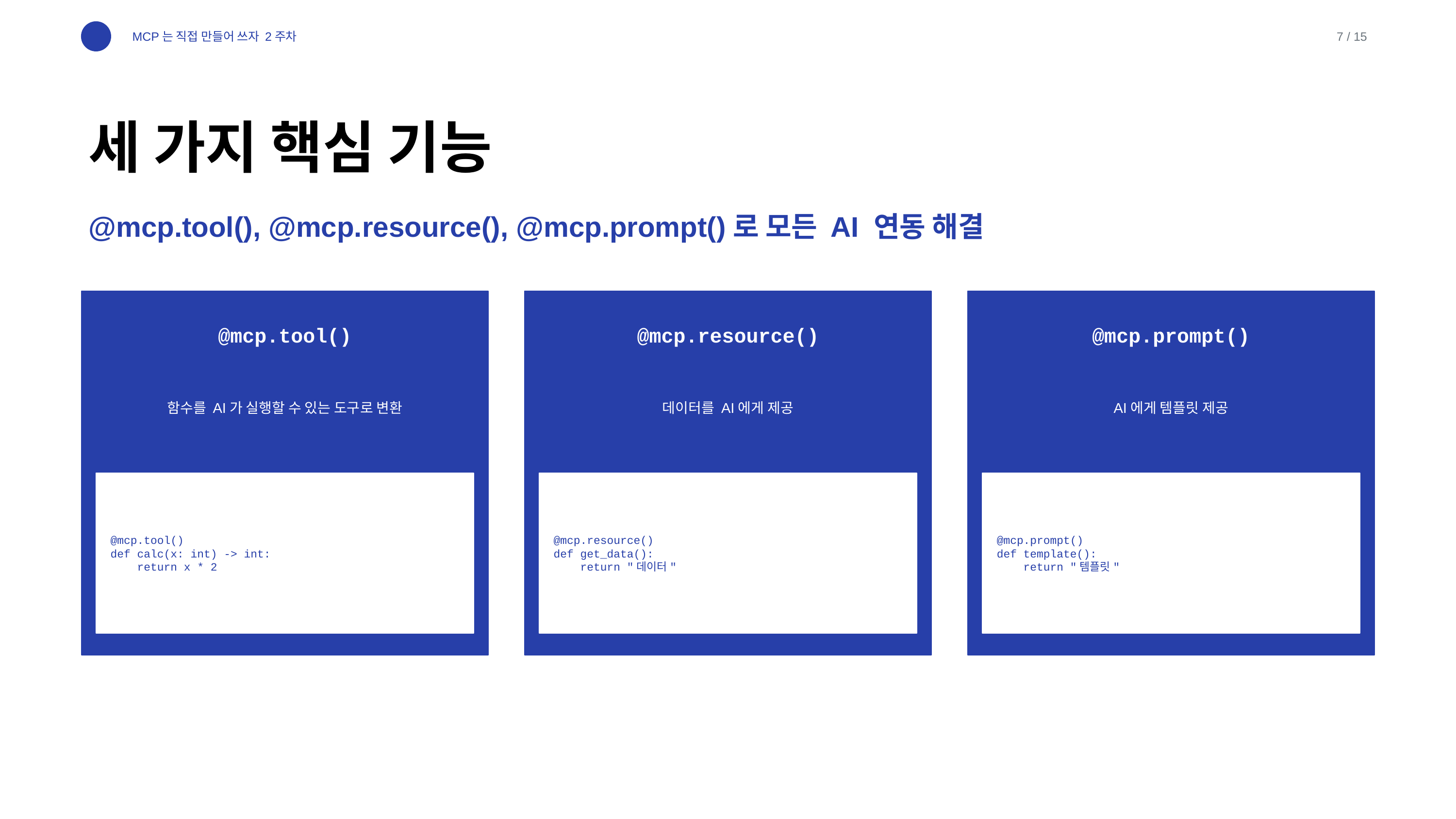

MCP는 직접 만들어 쓰자 2주차
7 / 15
세 가지 핵심 기능
@mcp.tool(), @mcp.resource(), @mcp.prompt()로 모든 AI 연동 해결

@mcp.tool()
@mcp.resource()
@mcp.prompt()
함수를 AI가 실행할 수 있는 도구로 변환
데이터를 AI에게 제공
AI에게 템플릿 제공

@mcp.tool()
def calc(x: int) -> int:
    return x * 2
@mcp.resource()
def get_data():
    return "데이터"
@mcp.prompt()
def template():
    return "템플릿"